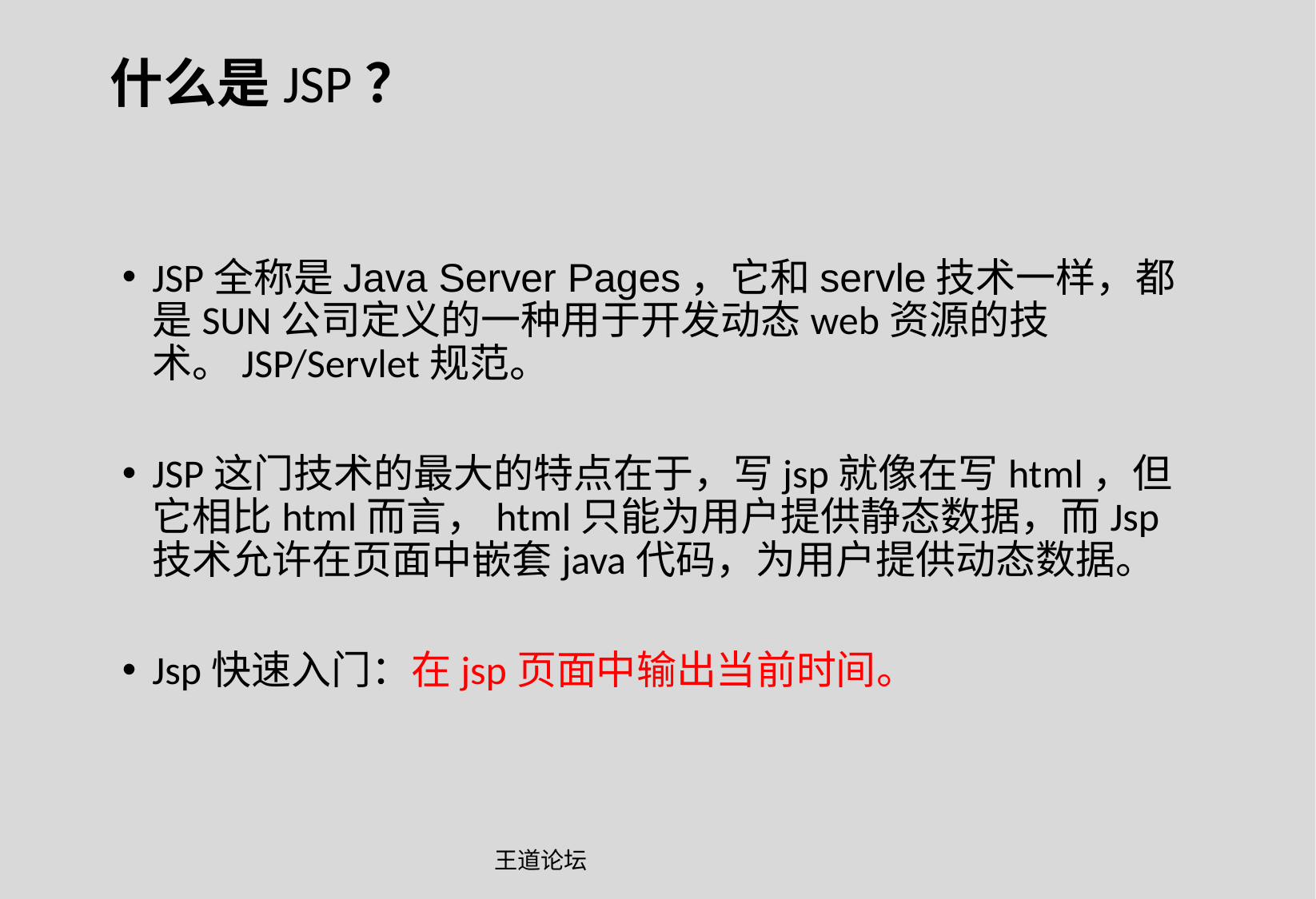

什么是JSP？
JSP全称是Java Server Pages，它和servle技术一样，都是SUN公司定义的一种用于开发动态web资源的技术。JSP/Servlet规范。

JSP这门技术的最大的特点在于，写jsp就像在写html，但它相比html而言，html只能为用户提供静态数据，而Jsp技术允许在页面中嵌套java代码，为用户提供动态数据。

Jsp快速入门：在jsp页面中输出当前时间。
王道论坛